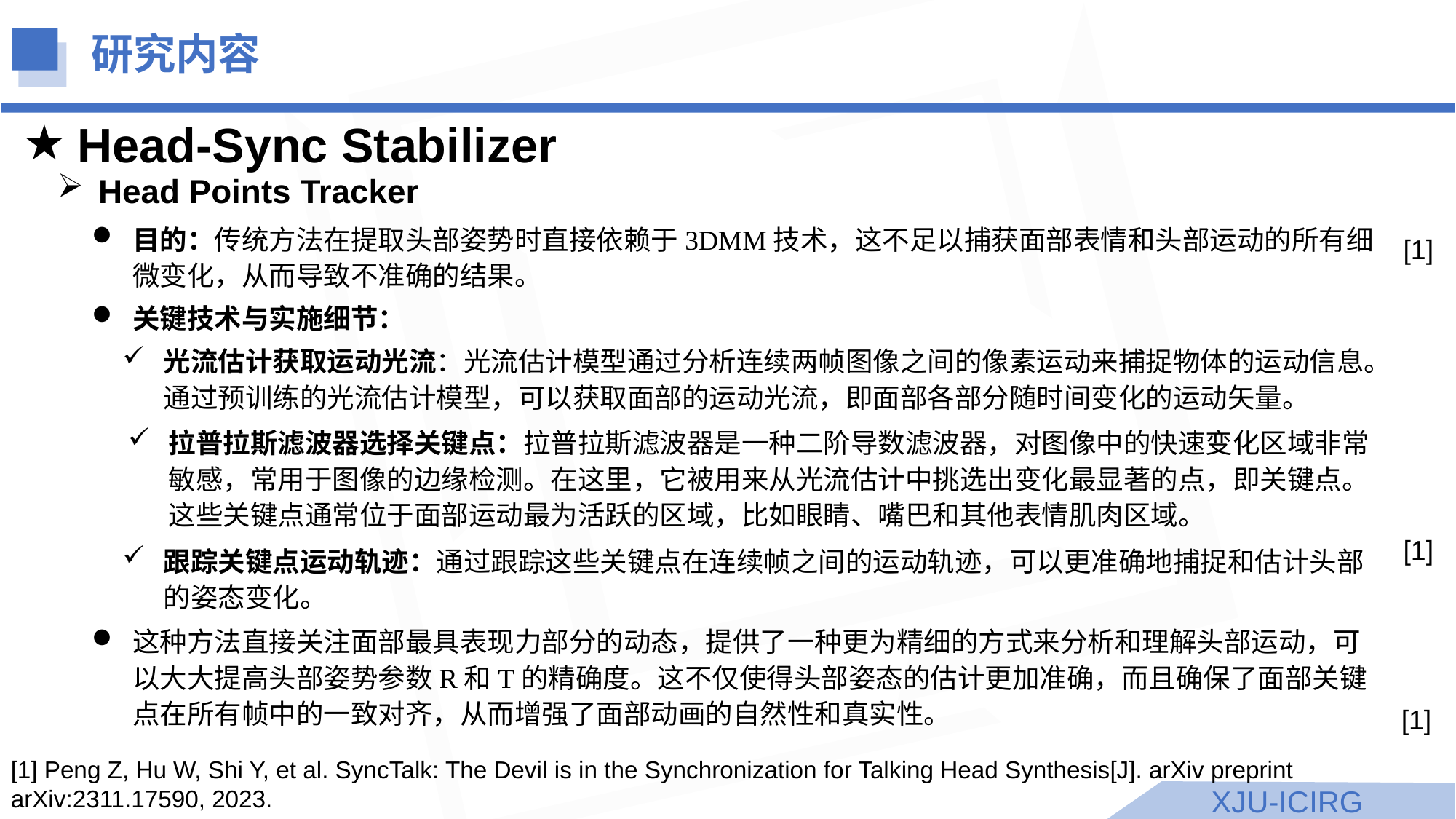

研究内容

Head-Sync Stabilizer
Head Points Tracker
目的：传统方法在提取头部姿势时直接依赖于3DMM技术，这不足以捕获面部表情和头部运动的所有细微变化，从而导致不准确的结果。
[1]
关键技术与实施细节：
光流估计获取运动光流：光流估计模型通过分析连续两帧图像之间的像素运动来捕捉物体的运动信息。通过预训练的光流估计模型，可以获取面部的运动光流，即面部各部分随时间变化的运动矢量。
拉普拉斯滤波器选择关键点：拉普拉斯滤波器是一种二阶导数滤波器，对图像中的快速变化区域非常敏感，常用于图像的边缘检测。在这里，它被用来从光流估计中挑选出变化最显著的点，即关键点。这些关键点通常位于面部运动最为活跃的区域，比如眼睛、嘴巴和其他表情肌肉区域。
[1]
跟踪关键点运动轨迹：通过跟踪这些关键点在连续帧之间的运动轨迹，可以更准确地捕捉和估计头部的姿态变化。
这种方法直接关注面部最具表现力部分的动态，提供了一种更为精细的方式来分析和理解头部运动，可以大大提高头部姿势参数R和T的精确度。这不仅使得头部姿态的估计更加准确，而且确保了面部关键点在所有帧中的一致对齐，从而增强了面部动画的自然性和真实性。
[1]
[1] Peng Z, Hu W, Shi Y, et al. SyncTalk: The Devil is in the Synchronization for Talking Head Synthesis[J]. arXiv preprint arXiv:2311.17590, 2023.
XJU-ICIRG